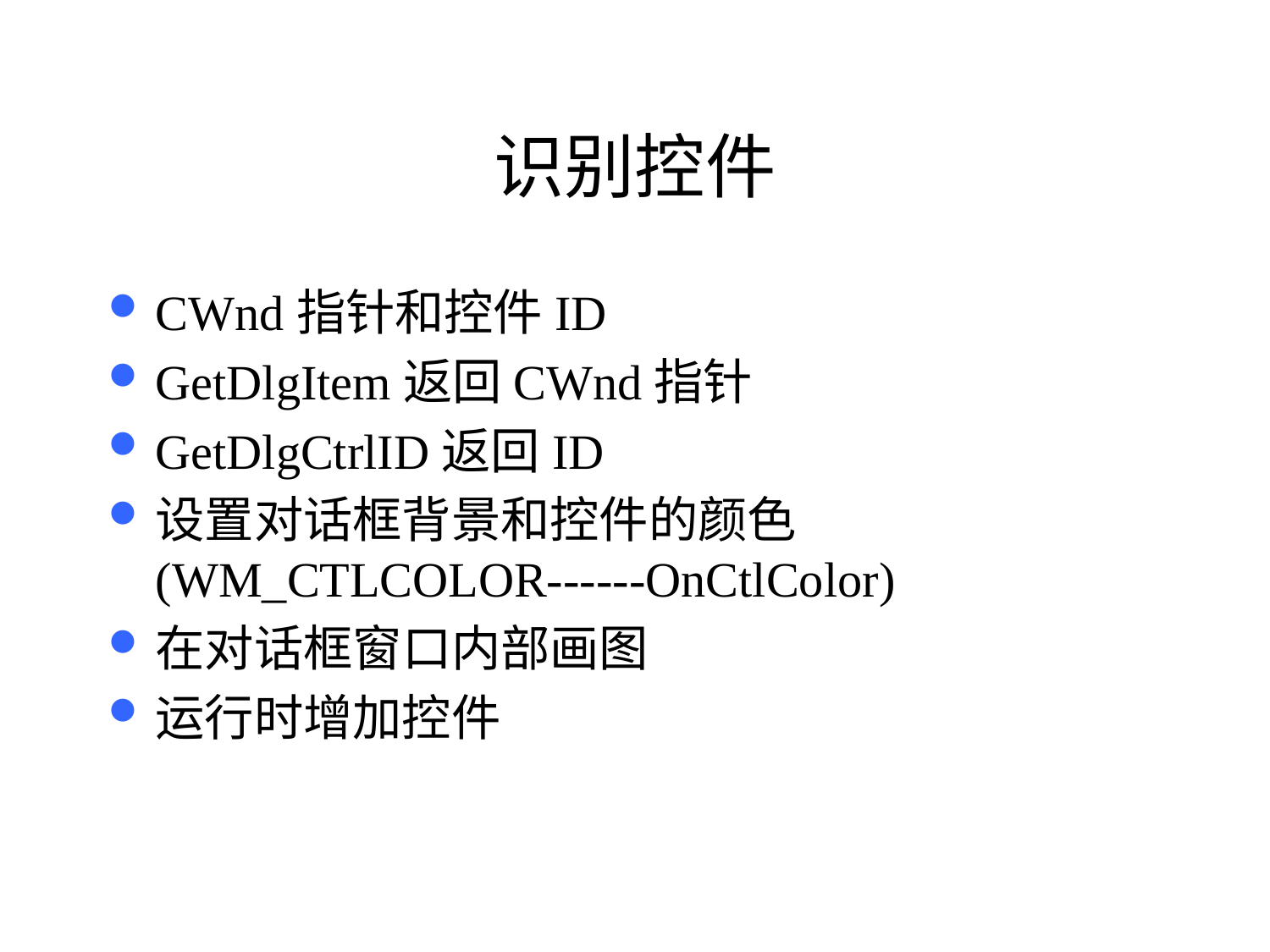

# 识别控件
CWnd指针和控件ID
GetDlgItem返回CWnd指针
GetDlgCtrlID返回ID
设置对话框背景和控件的颜色(WM_CTLCOLOR------OnCtlColor)
在对话框窗口内部画图
运行时增加控件
60